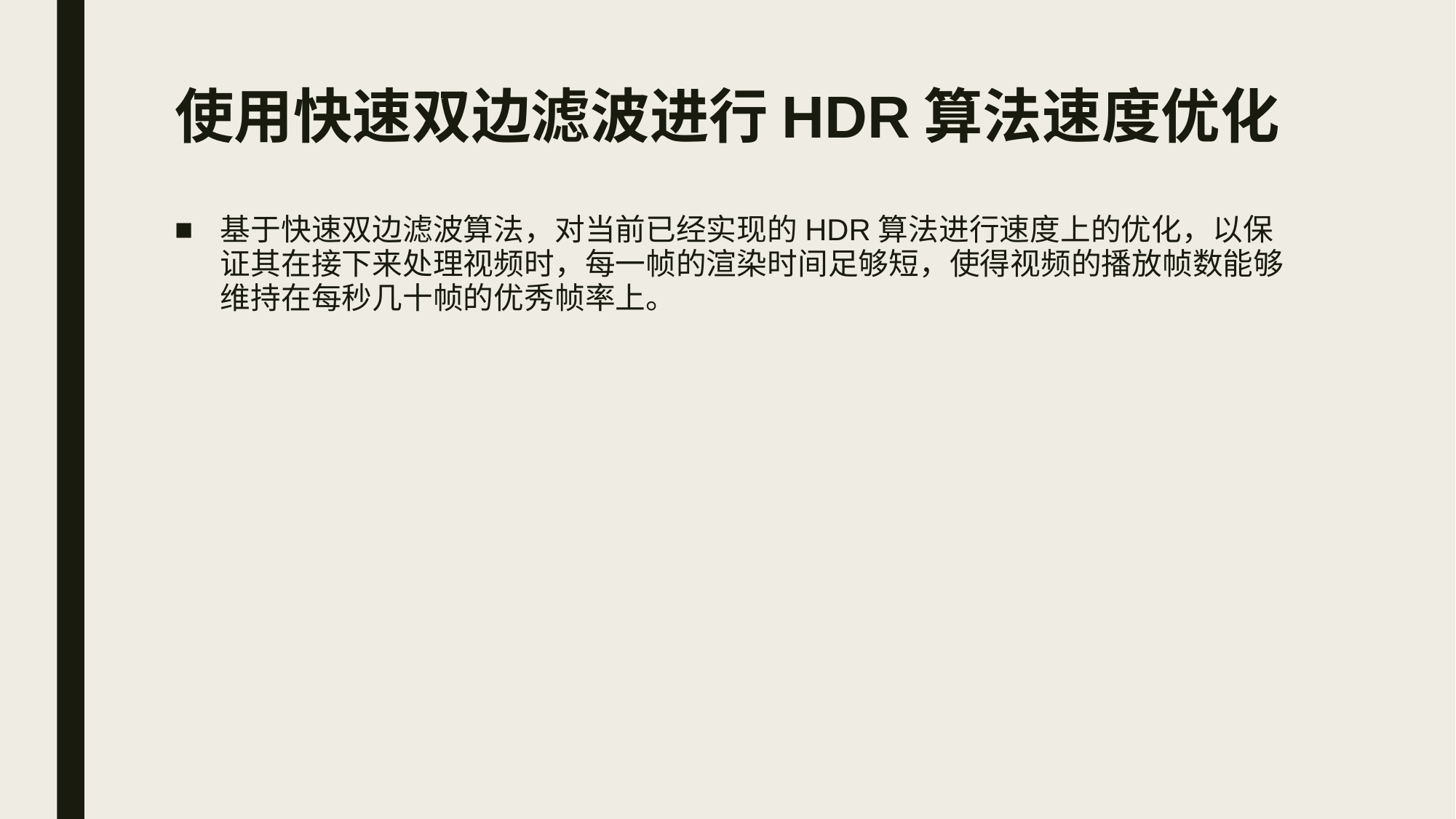

# 使用快速双边滤波进行HDR算法速度优化
基于快速双边滤波算法，对当前已经实现的HDR算法进行速度上的优化，以保证其在接下来处理视频时，每一帧的渲染时间足够短，使得视频的播放帧数能够维持在每秒几十帧的优秀帧率上。